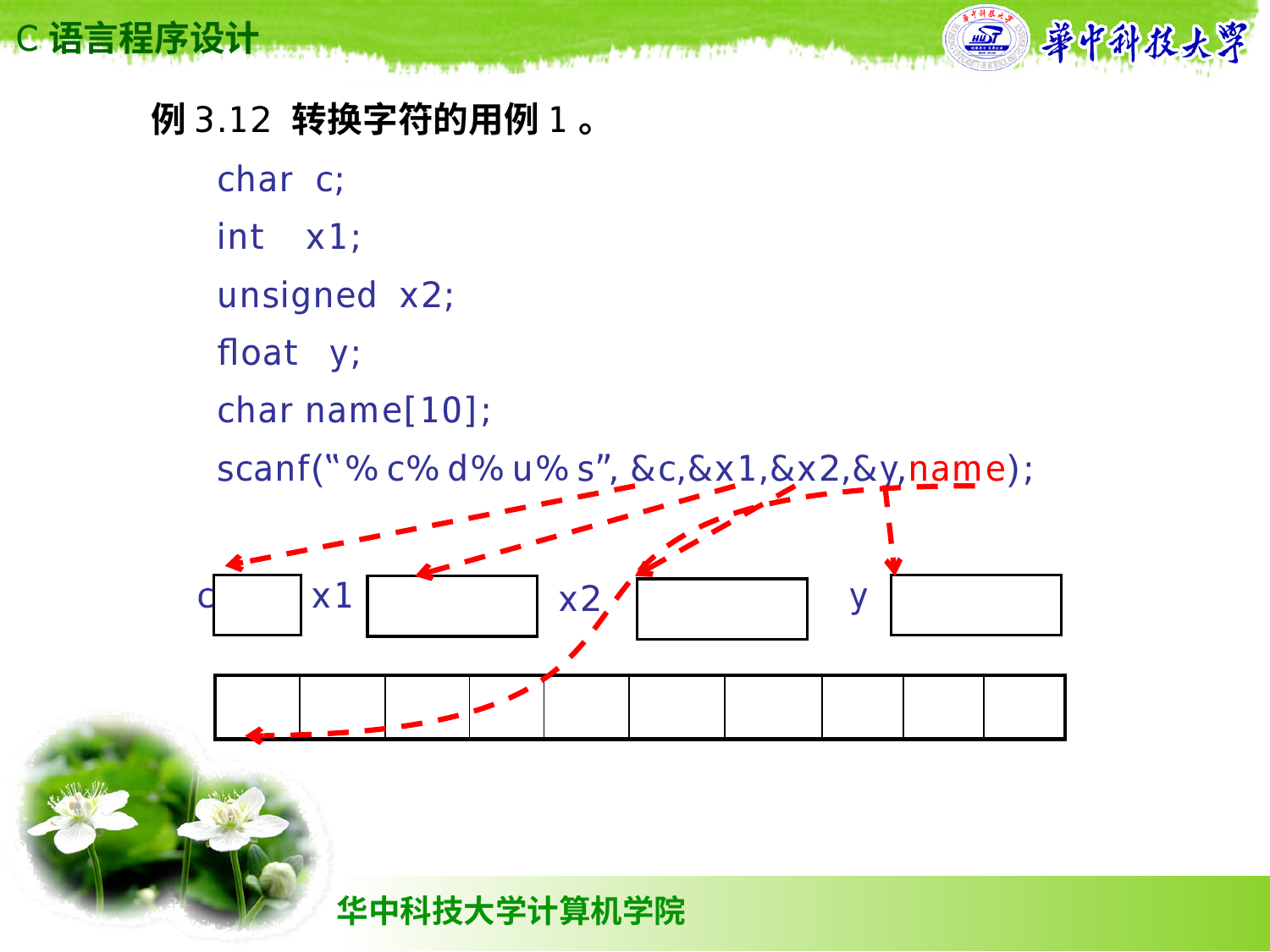

例3.12 转换字符的用例1。
        char  c;
        int    x1;
        unsigned  x2;
        float   y;
        char name[10];
        scanf(“%c%d%u%s”, &c,&x1,&x2,&y,name);

c

x1

y

x2

|  |  |  |  |  |  |  |  |  |  |
| --- | --- | --- | --- | --- | --- | --- | --- | --- | --- |